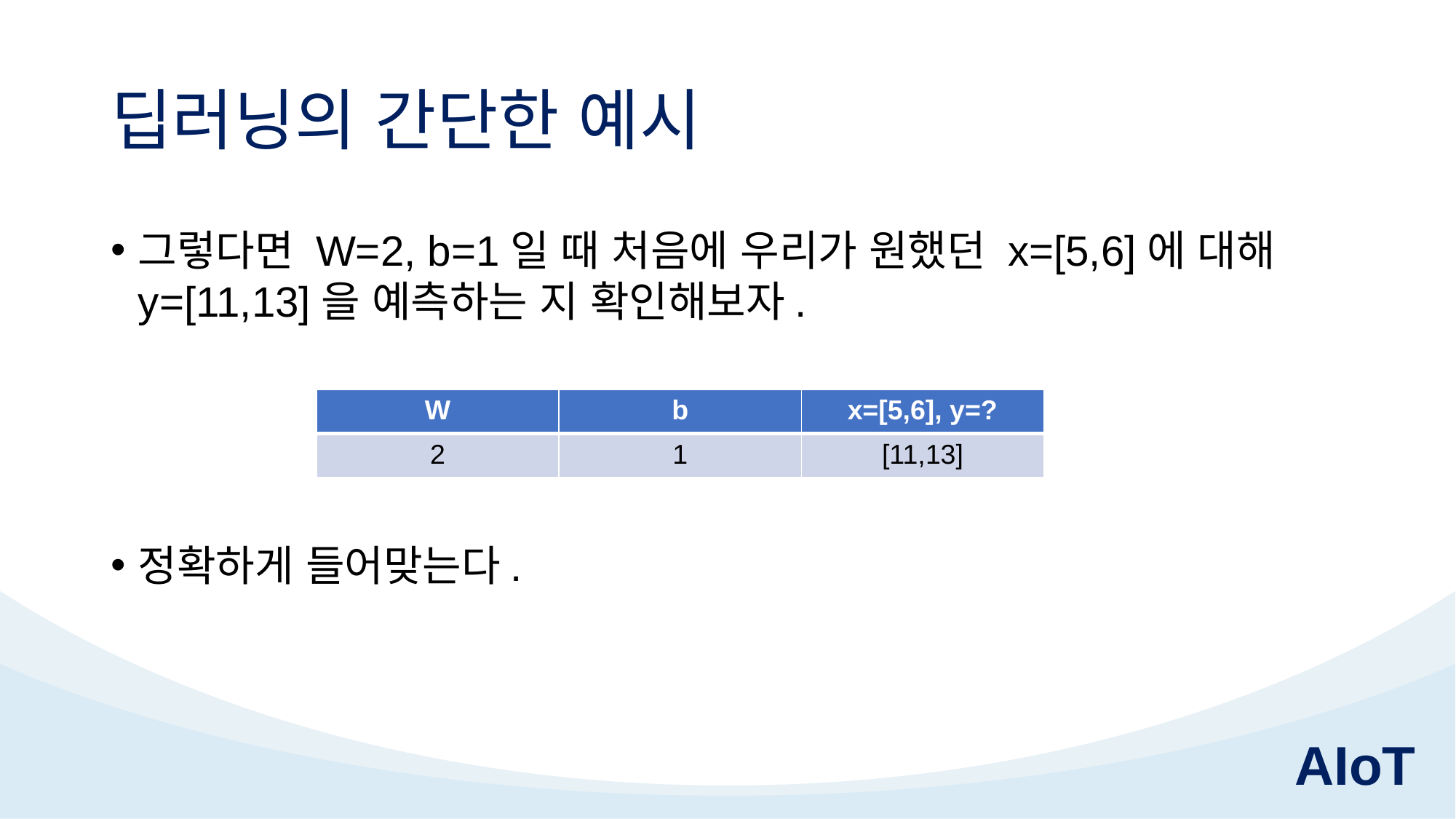

# 딥러닝의 간단한 예시
그렇다면 W=2, b=1일 때 처음에 우리가 원했던 x=[5,6]에 대해
y=[11,13]을 예측하는 지 확인해보자.

정확하게 들어맞는다.
| W | b | x=[5,6], y=? |
| --- | --- | --- |
| 2 | 1 | [11,13] |